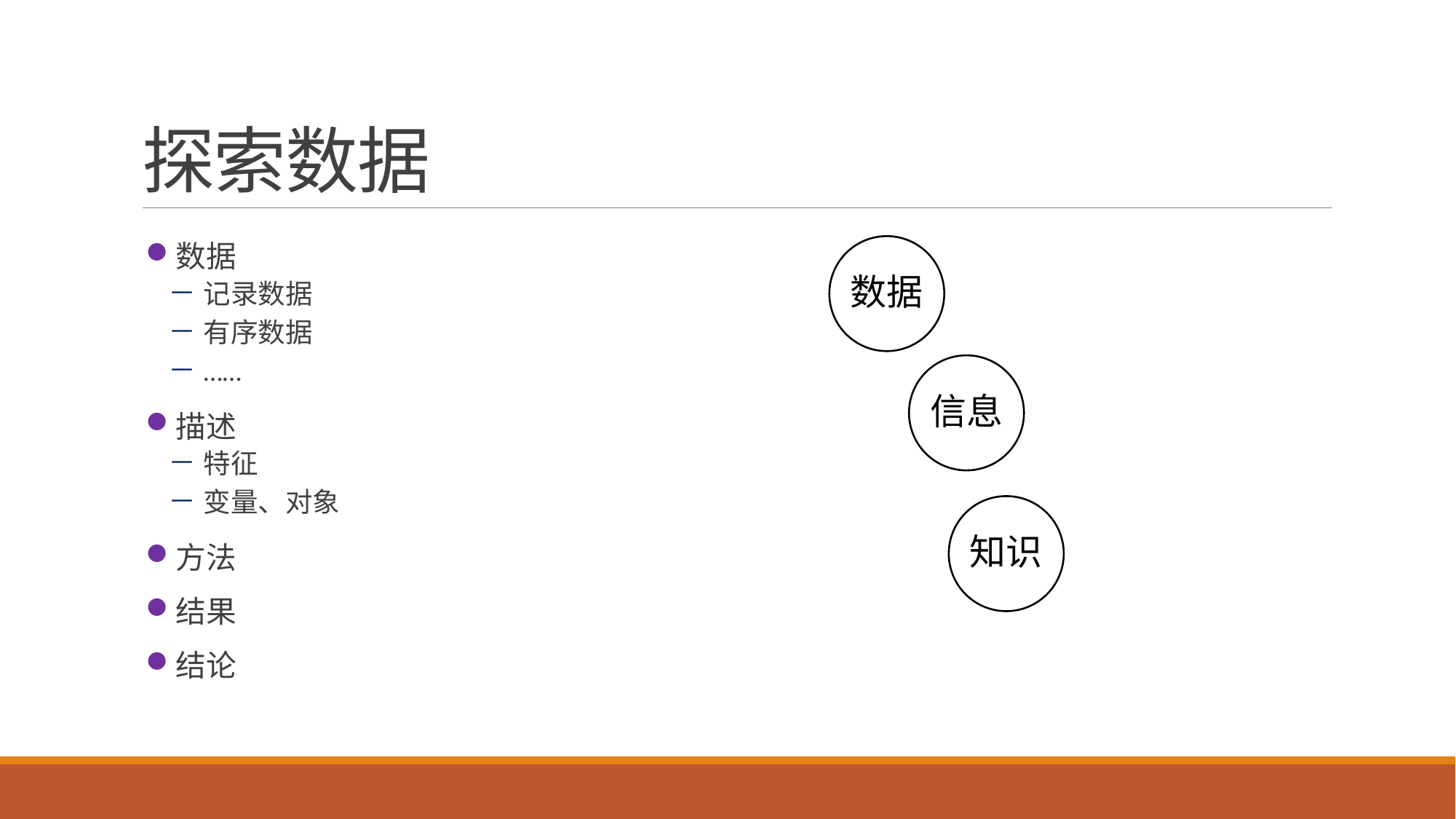

# 探索数据
数据
信息
知识
数据
记录数据
有序数据
……
描述
特征
变量、对象
方法
结果
结论